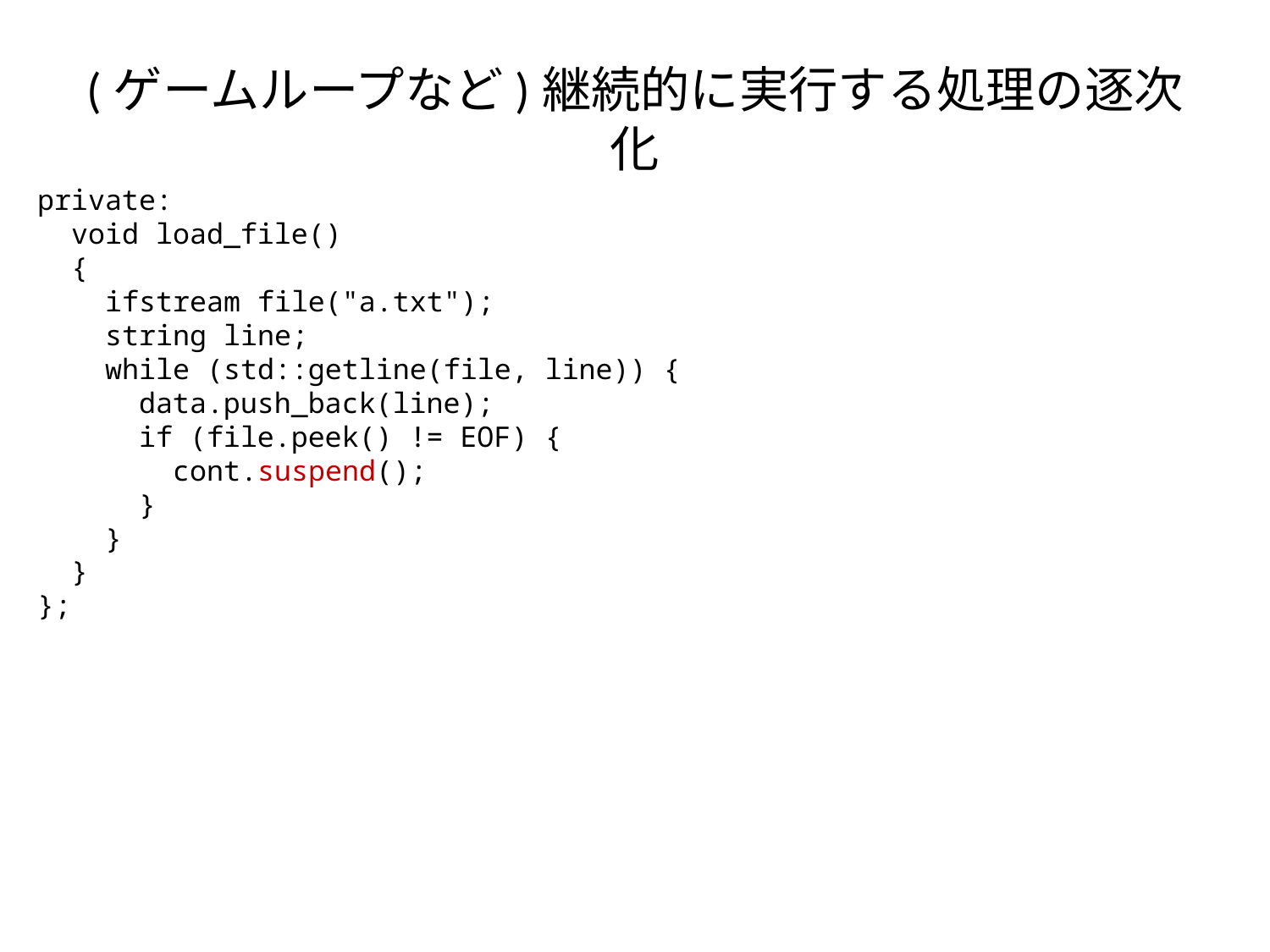

# (ゲームループなど)継続的に実行する処理の逐次化
private:
  void load_file()
  {
    ifstream file("a.txt");
    string line;
    while (std::getline(file, line)) {
      data.push_back(line);
      if (file.peek() != EOF) {
        cont.suspend();
      }
    }
  }
};